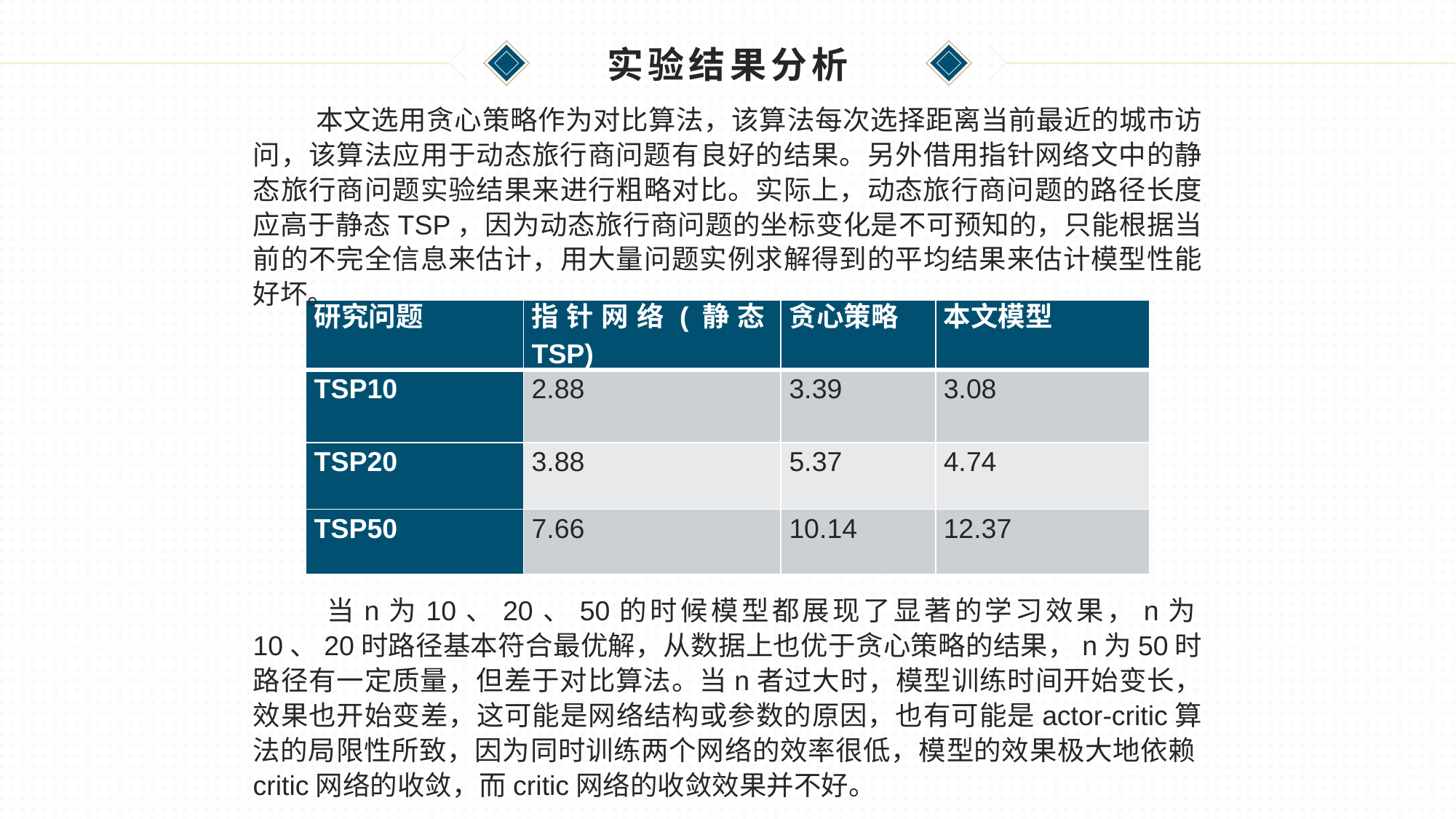

# 实验结果分析
   本文选用贪心策略作为对比算法，该算法每次选择距离当前最近的城市访问，该算法应用于动态旅行商问题有良好的结果。另外借用指针网络文中的静态旅行商问题实验结果来进行粗略对比。实际上，动态旅行商问题的路径长度应高于静态TSP，因为动态旅行商问题的坐标变化是不可预知的，只能根据当前的不完全信息来估计，用大量问题实例求解得到的平均结果来估计模型性能好坏。
| 研究问题 | 指针网络(静态TSP) | 贪心策略 | 本文模型 |
| --- | --- | --- | --- |
| TSP10 | 2.88 | 3.39 | 3.08 |
| TSP20 | 3.88 | 5.37 | 4.74 |
| TSP50 | 7.66 | 10.14 | 12.37 |
   当n为10、20、50的时候模型都展现了显著的学习效果，n为10、20时路径基本符合最优解，从数据上也优于贪心策略的结果，n为50时路径有一定质量，但差于对比算法。当n者过大时，模型训练时间开始变长，效果也开始变差，这可能是网络结构或参数的原因，也有可能是actor-critic算法的局限性所致，因为同时训练两个网络的效率很低，模型的效果极大地依赖critic网络的收敛，而critic网络的收敛效果并不好。